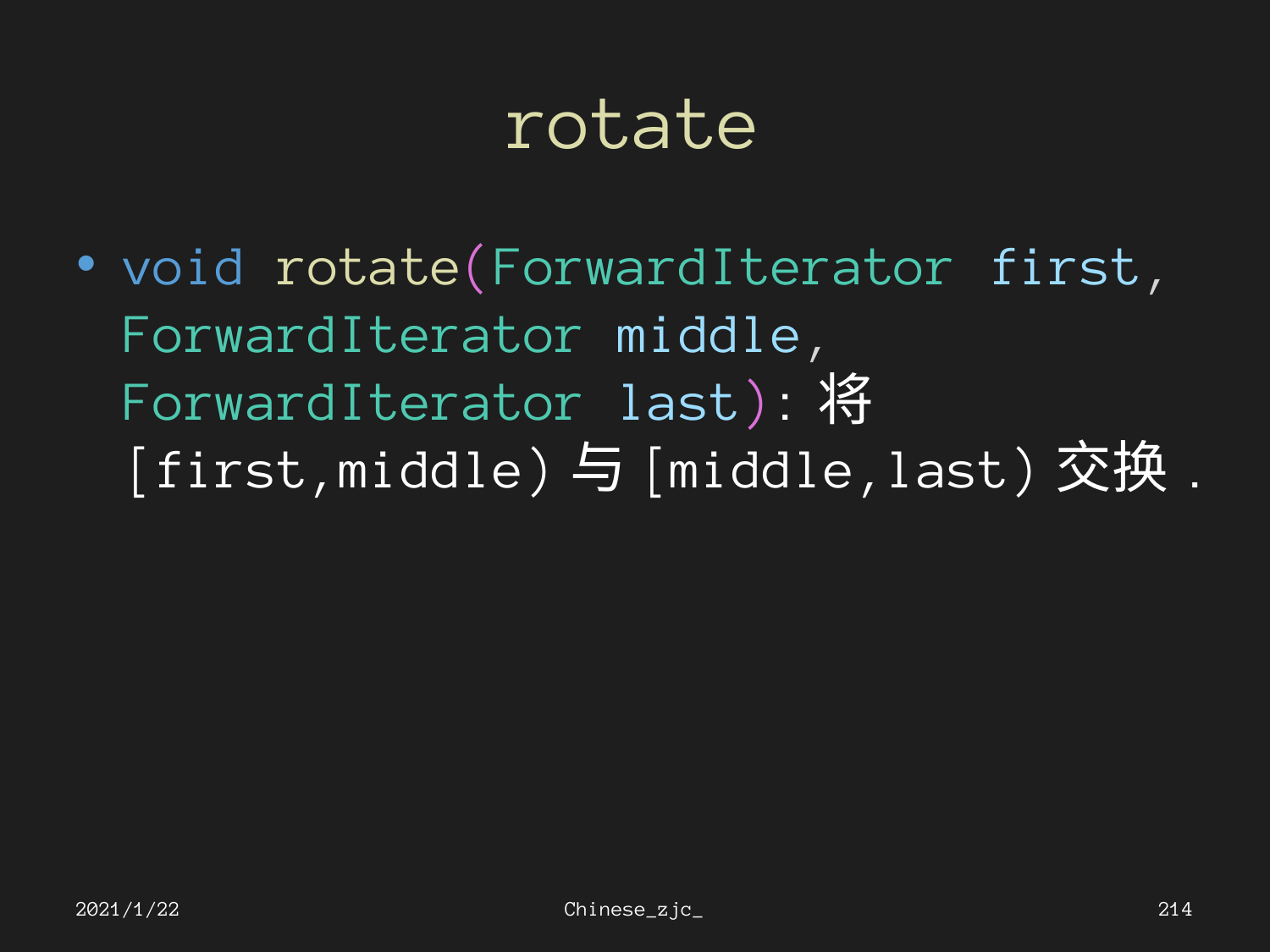

# rotate
void rotate(ForwardIterator first, ForwardIterator middle, ForwardIterator last):将[first,middle)与[middle,last)交换.
2021/1/22
Chinese_zjc_
214